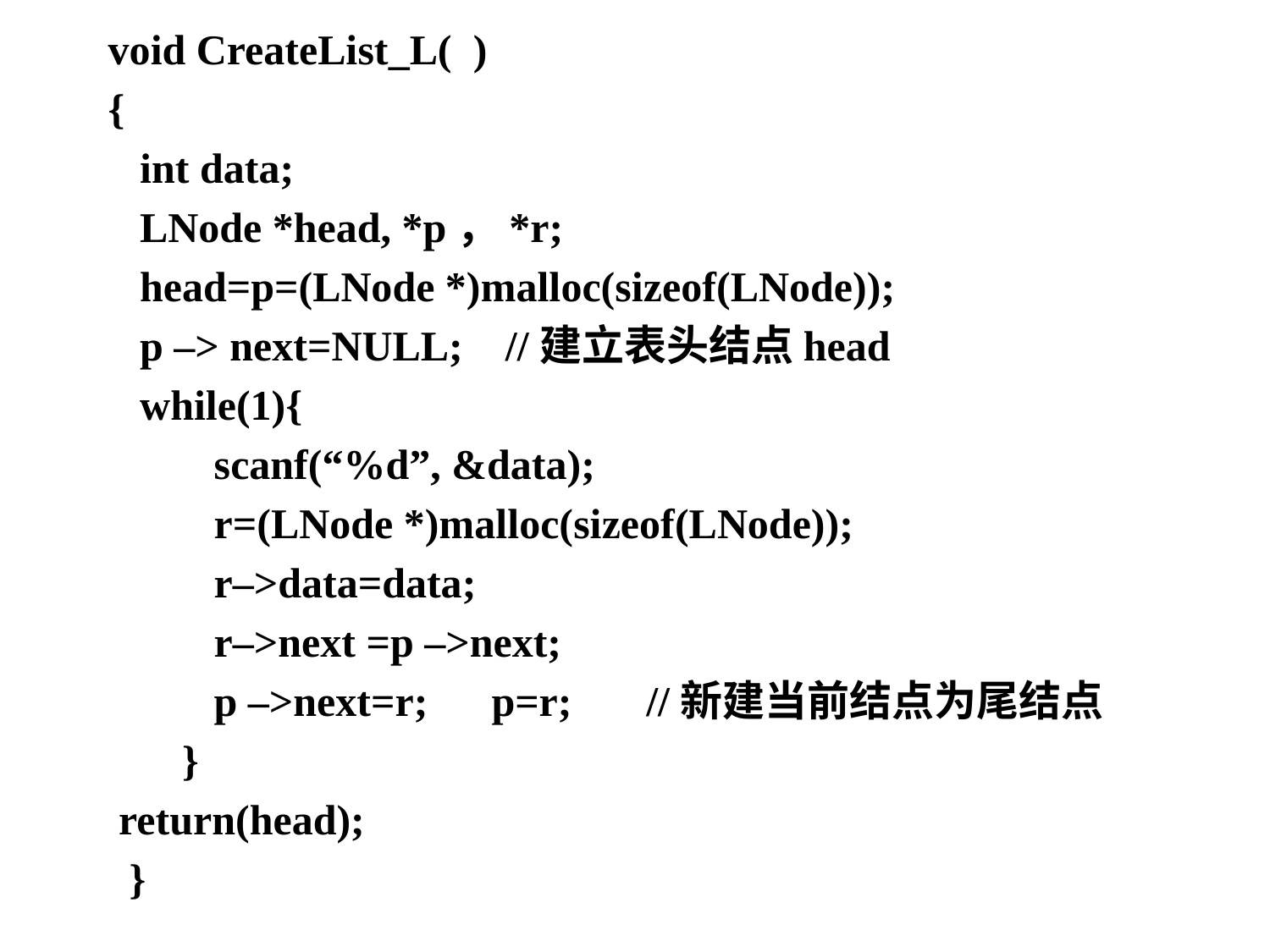

# void CreateList_L(  )
 {
    int data;
    LNode *head, *p，*r;
    head=p=(LNode *)malloc(sizeof(LNode));
    p –> next=NULL;    //建立表头结点head
    while(1){
           scanf(“%d”, &data);
           r=(LNode *)malloc(sizeof(LNode));
           r–>data=data;
           r–>next =p –>next;
           p –>next=r;      p=r;       //新建当前结点为尾结点
        }
  return(head);
   }